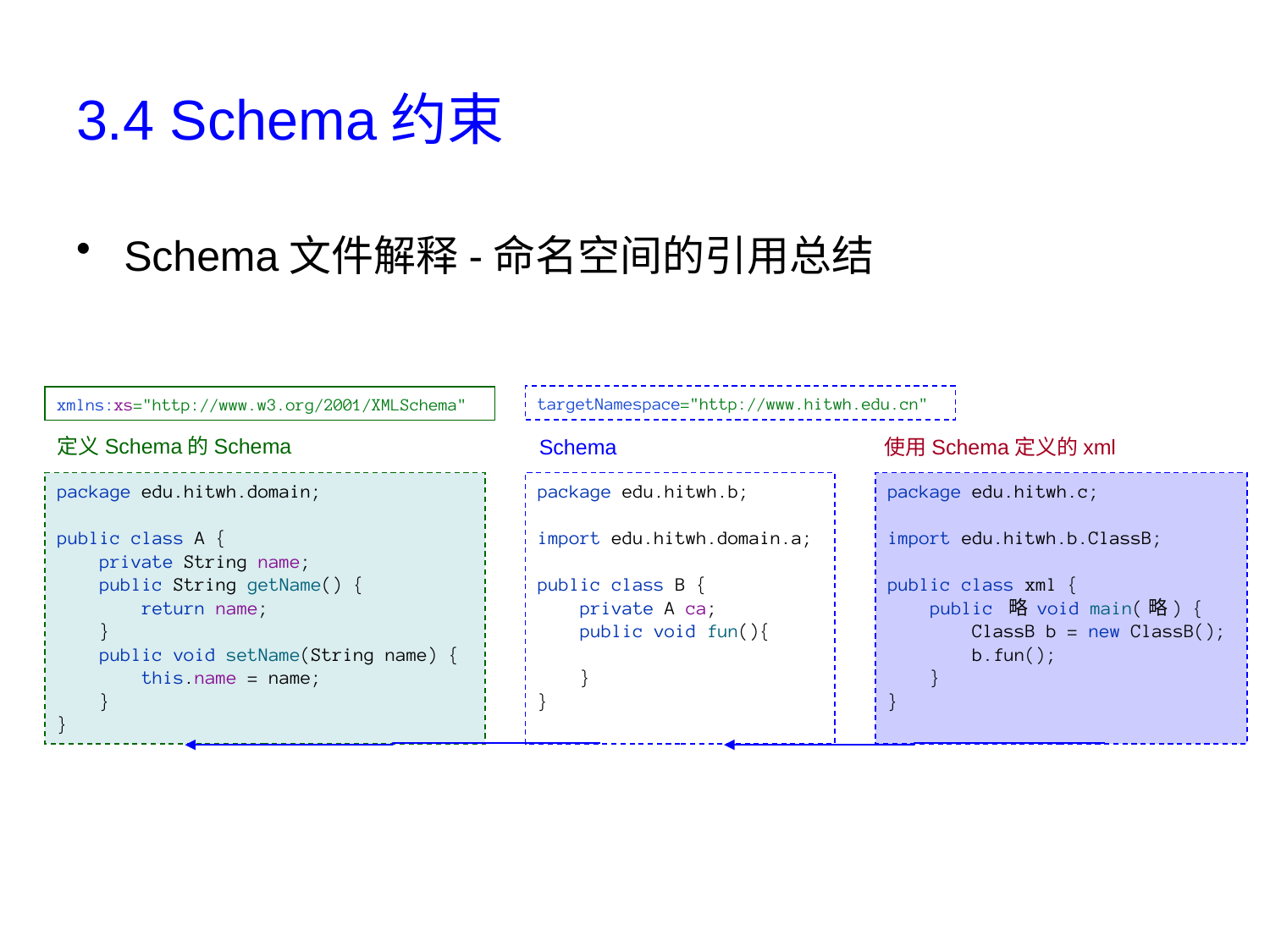

# 3.4 Schema约束
Schema文件解释-命名空间的引用总结
targetNamespace="http://www.hitwh.edu.cn"
xmlns:xs="http://www.w3.org/2001/XMLSchema"
定义Schema的Schema
Schema
使用Schema定义的xml
package edu.hitwh.domain;
public class A {
    private String name;
    public String getName() {
        return name;
    }
    public void setName(String name) {
        this.name = name;
    }
}
package edu.hitwh.b;
import edu.hitwh.domain.a;
public class B {
    private A ca;
    public void fun(){
    }
}
package edu.hitwh.c;
import edu.hitwh.b.ClassB;
public class xml {
    public 略 void main(略) {
        ClassB b = new ClassB();
        b.fun();
    }
}